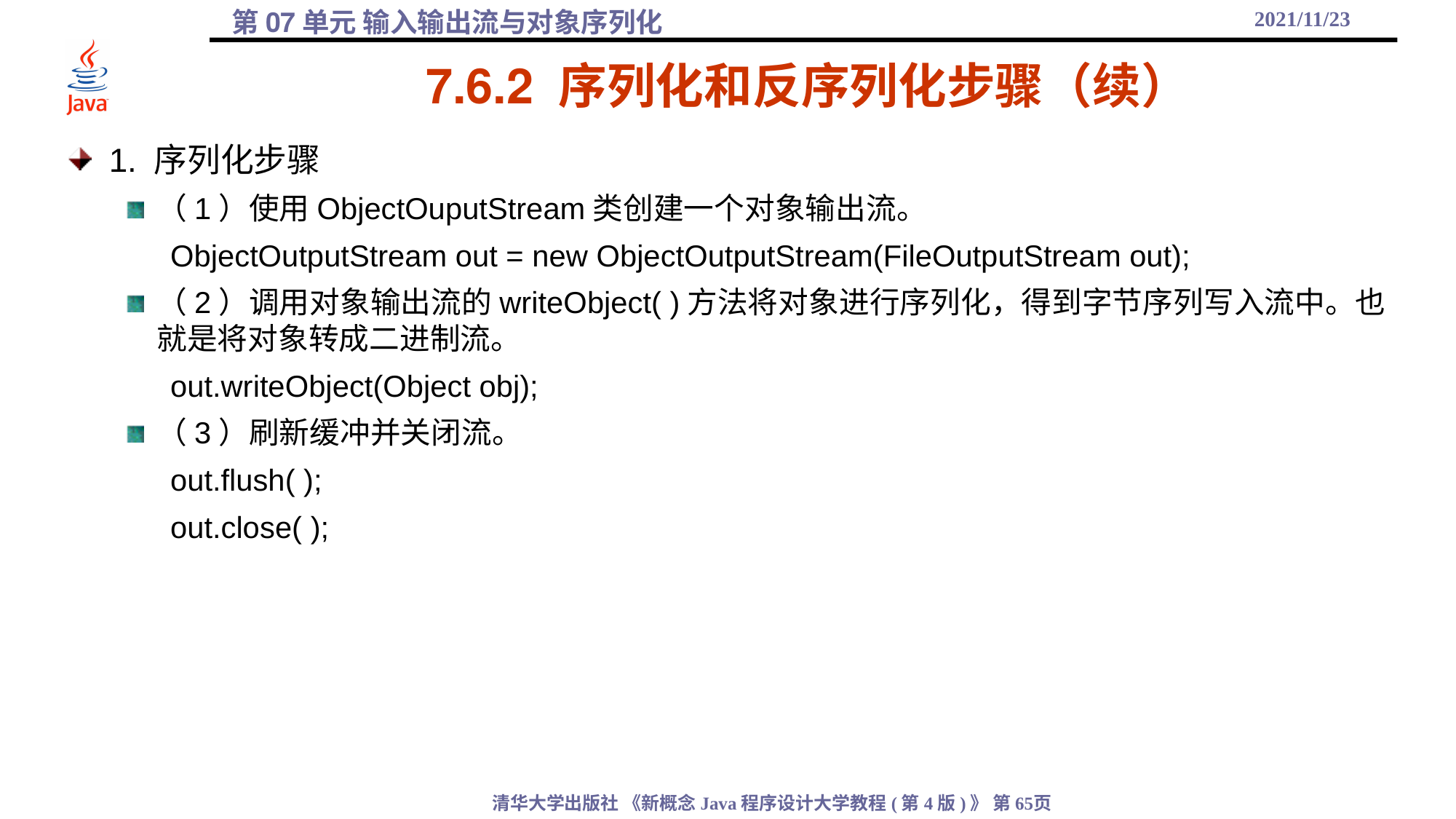

2021/11/23
# 7.6.2 序列化和反序列化步骤（续）
1. 序列化步骤
（1）使用ObjectOuputStream类创建一个对象输出流。
ObjectOutputStream out = new ObjectOutputStream(FileOutputStream out);
（2）调用对象输出流的writeObject( )方法将对象进行序列化，得到字节序列写入流中。也就是将对象转成二进制流。
out.writeObject(Object obj);
（3）刷新缓冲并关闭流。
out.flush( );
out.close( );